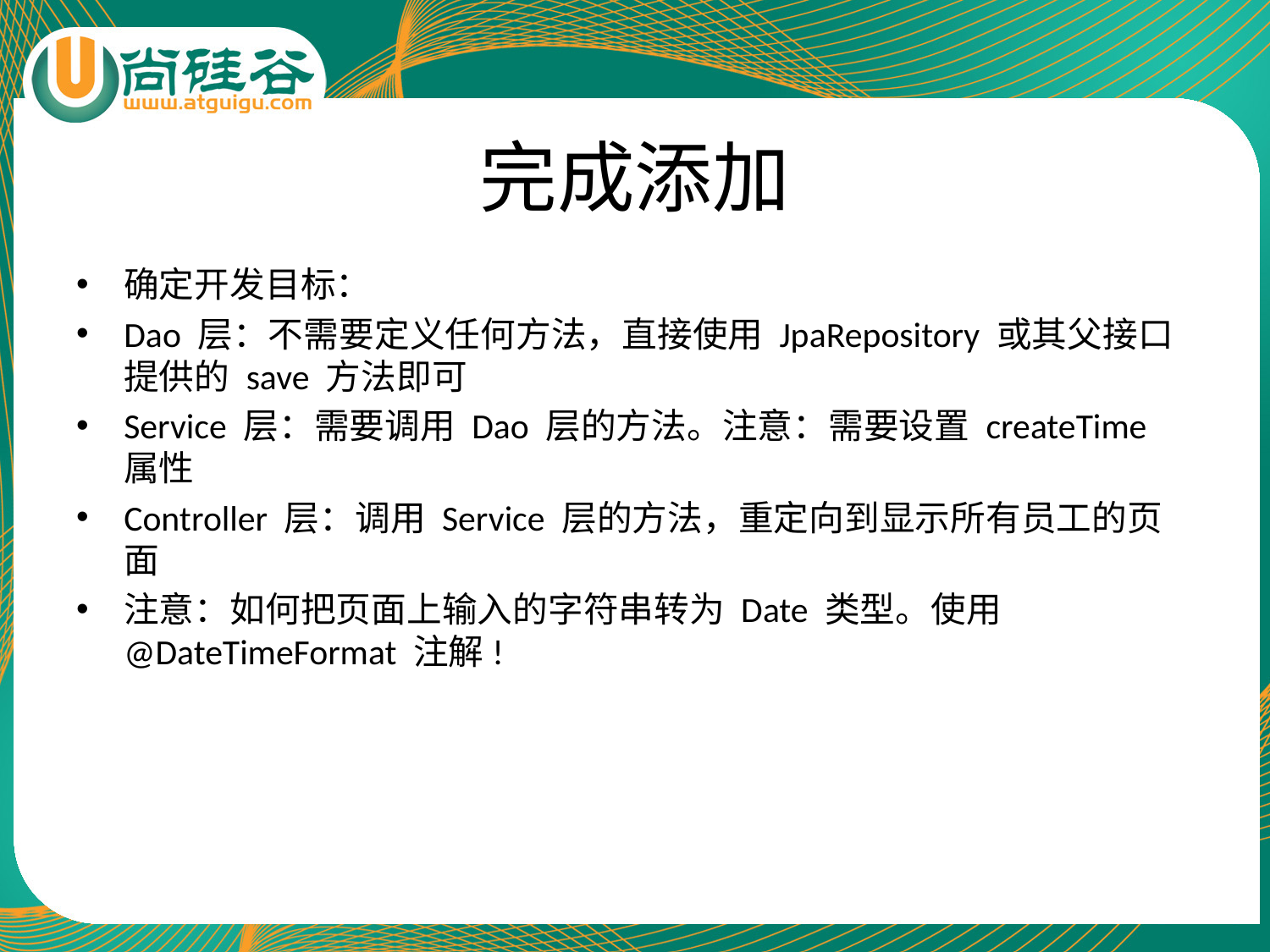

# 完成添加
确定开发目标：
Dao 层：不需要定义任何方法，直接使用 JpaRepository 或其父接口提供的 save 方法即可
Service 层：需要调用 Dao 层的方法。注意：需要设置 createTime 属性
Controller 层：调用 Service 层的方法，重定向到显示所有员工的页面
注意：如何把页面上输入的字符串转为 Date 类型。使用@DateTimeFormat 注解!